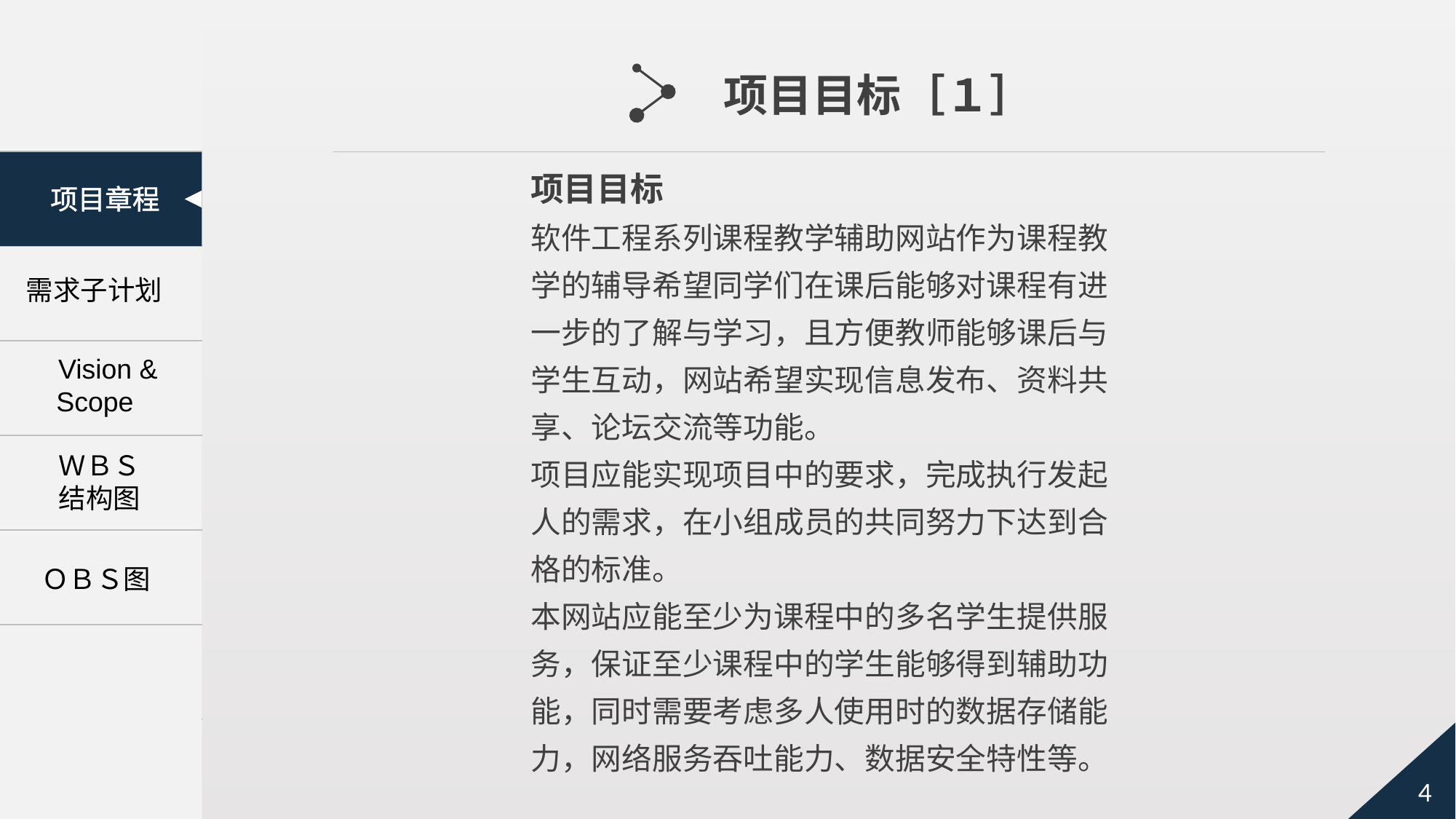

项目目标［１］
项目目标
项目章程
　需求子计划
　Vision &
Scope
ＷＢＳ
结构图
　ＯＢＳ图

软件工程系列课程教学辅助网站作为课程教学的辅导希望同学们在课后能够对课程有进一步的了解与学习，且方便教师能够课后与学生互动，网站希望实现信息发布、资料共享、论坛交流等功能。
项目应能实现项目中的要求，完成执行发起人的需求，在小组成员的共同努力下达到合格的标准。
本网站应能至少为课程中的多名学生提供服务，保证至少课程中的学生能够得到辅助功能，同时需要考虑多人使用时的数据存储能力，网络服务吞吐能力、数据安全特性等。